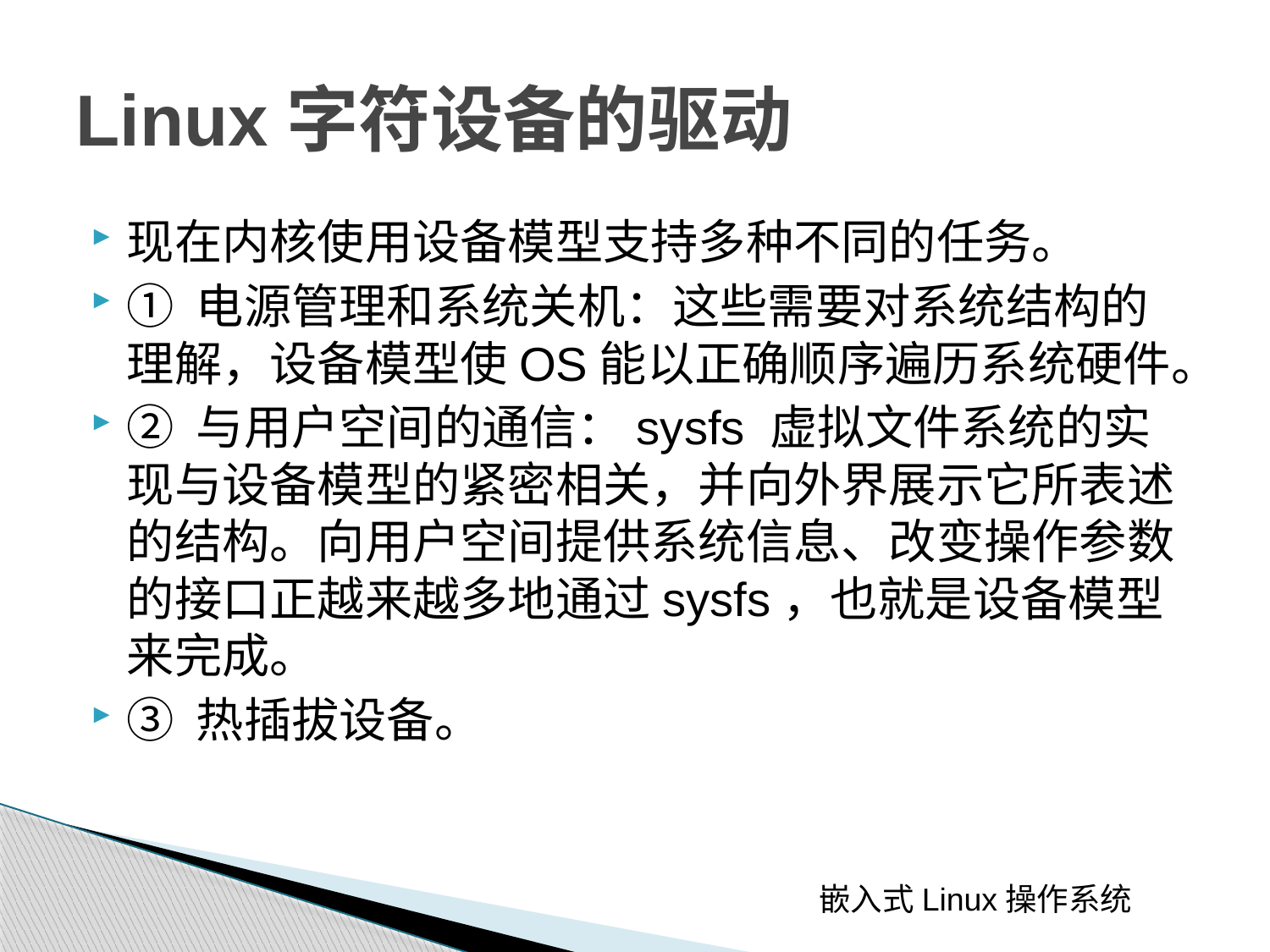

# Linux字符设备的驱动
现在内核使用设备模型支持多种不同的任务。
① 电源管理和系统关机：这些需要对系统结构的理解，设备模型使OS能以正确顺序遍历系统硬件。
② 与用户空间的通信：sysfs 虚拟文件系统的实现与设备模型的紧密相关，并向外界展示它所表述的结构。向用户空间提供系统信息、改变操作参数的接口正越来越多地通过sysfs，也就是设备模型来完成。
③ 热插拔设备。
         嵌入式Linux操作系统